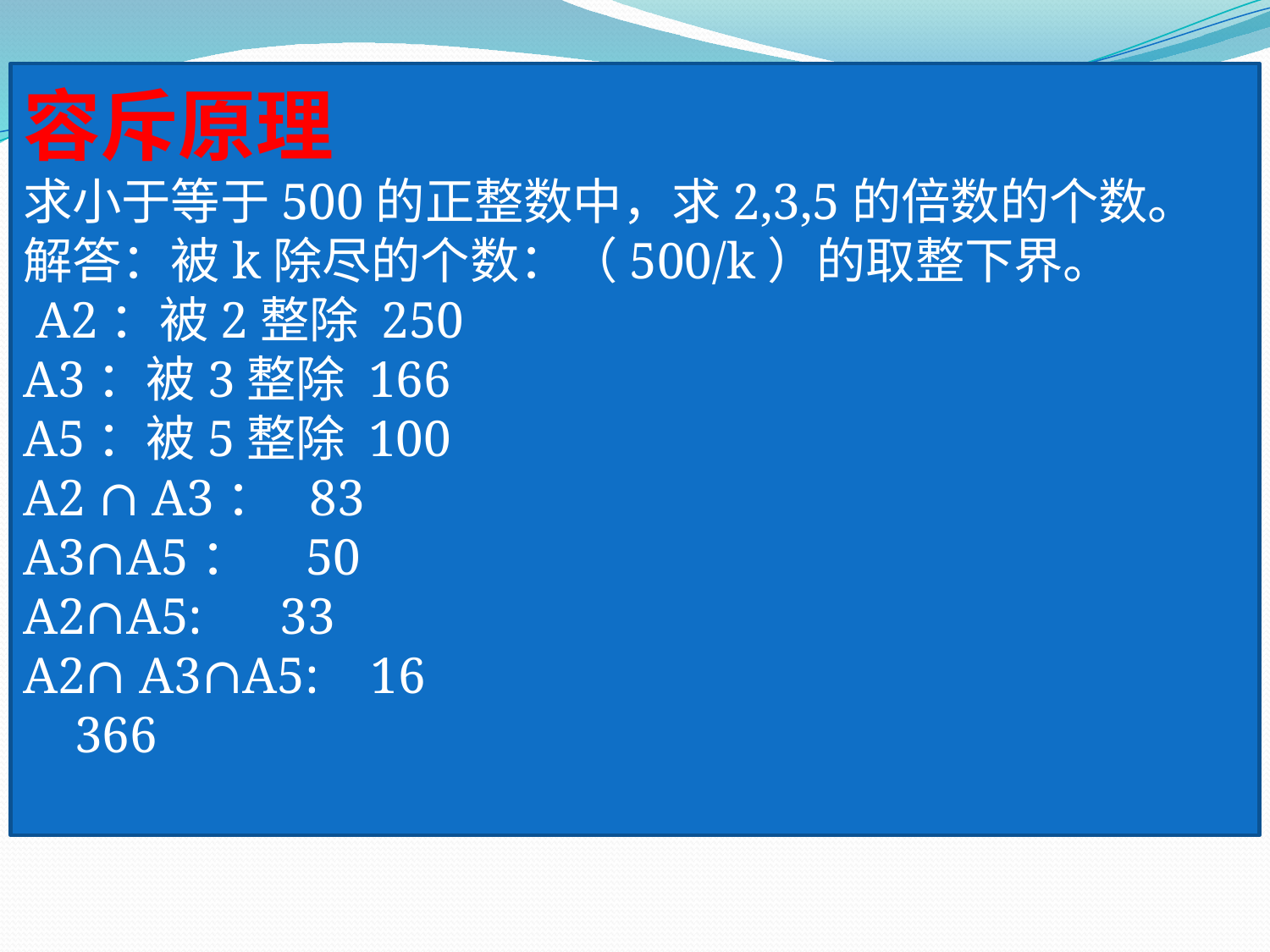

容斥原理
求小于等于500的正整数中，求2,3,5的倍数的个数。
解答：被k除尽的个数：（500/k）的取整下界。
 A2：被2整除 250
A3：被3整除 166
A5：被5整除 100
A2 ∩ A3：  83
A3∩A5：    50
A2∩A5:      33
A2∩ A3∩A5:    16
    366